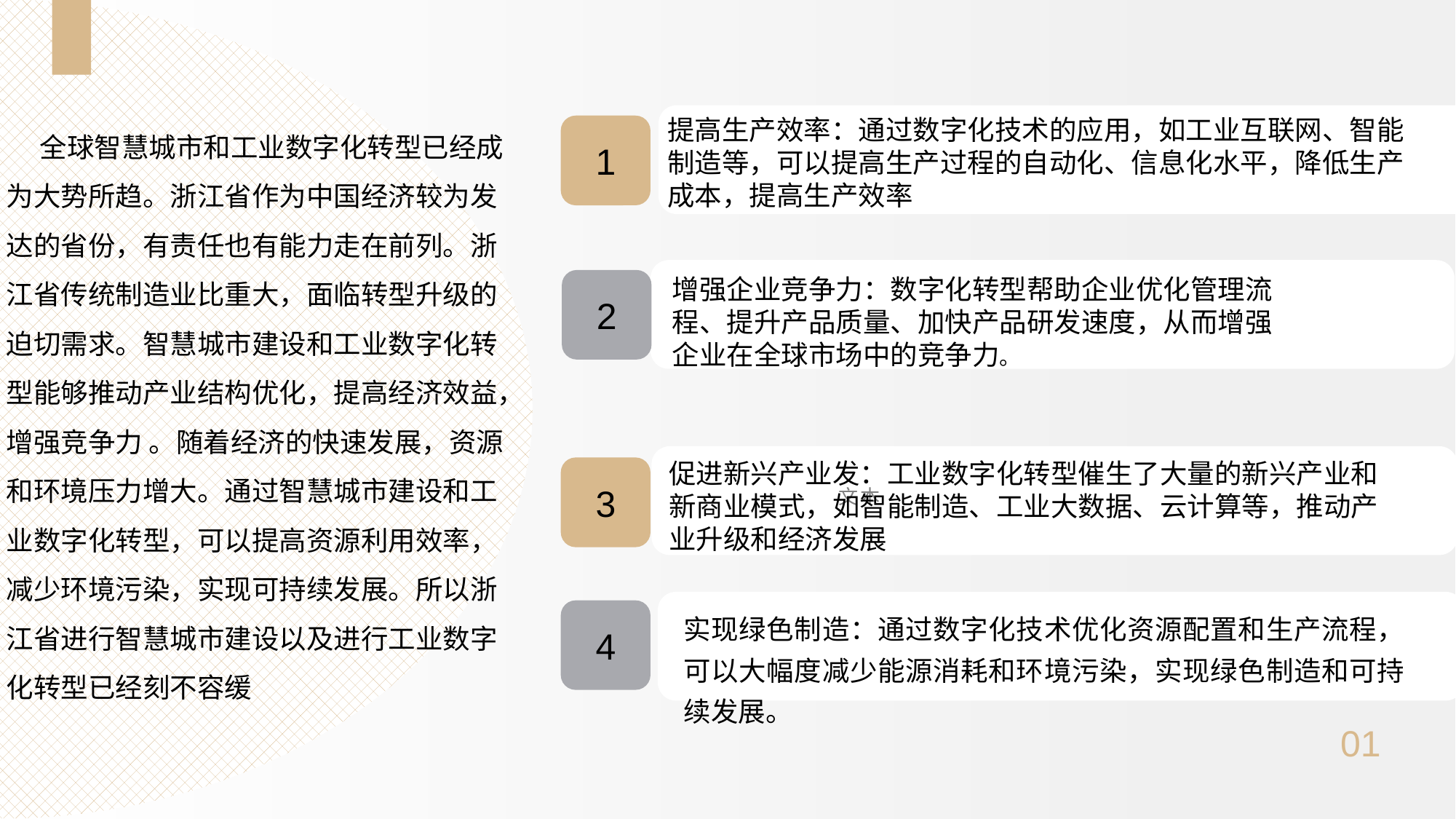

全球智慧城市和工业数字化转型已经成为大势所趋。浙江省作为中国经济较为发达的省份，有责任也有能力走在前列。浙江省传统制造业比重大，面临转型升级的迫切需求。智慧城市建设和工业数字化转型能够推动产业结构优化，提高经济效益，增强竞争力 。随着经济的快速发展，资源和环境压力增大。通过智慧城市建设和工业数字化转型，可以提高资源利用效率，减少环境污染，实现可持续发展。所以浙江省进行智慧城市建设以及进行工业数字化转型已经刻不容缓

提高生产效率：通过数字化技术的应用，如工业互联网、智能制造等，可以提高生产过程的自动化、信息化水平，降低生产成本，提高生产效率

1

增强企业竞争力：数字化转型帮助企业优化管理流程、提升产品质量、加快产品研发速度，从而增强企业在全球市场中的竞争力。
2

文本

促进新兴产业发：工业数字化转型催生了大量的新兴产业和新商业模式，如智能制造、工业大数据、云计算等，推动产业升级和经济发展
3

实现绿色制造：通过数字化技术优化资源配置和生产流程，可以大幅度减少能源消耗和环境污染，实现绿色制造和可持续发展。
4
01